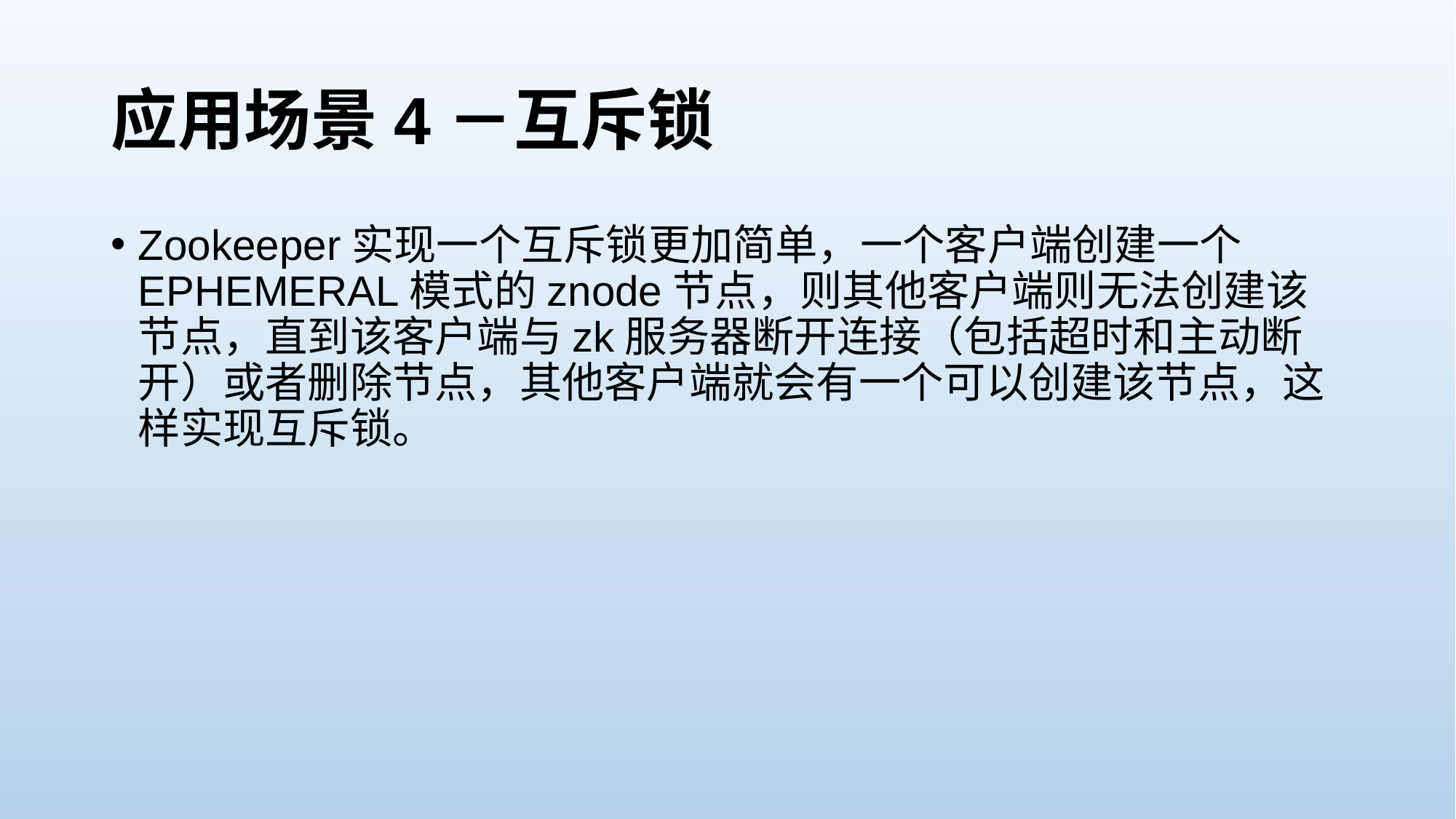

# 应用场景4－互斥锁
Zookeeper实现一个互斥锁更加简单，一个客户端创建一个EPHEMERAL模式的znode节点，则其他客户端则无法创建该节点，直到该客户端与zk服务器断开连接（包括超时和主动断开）或者删除节点，其他客户端就会有一个可以创建该节点，这样实现互斥锁。